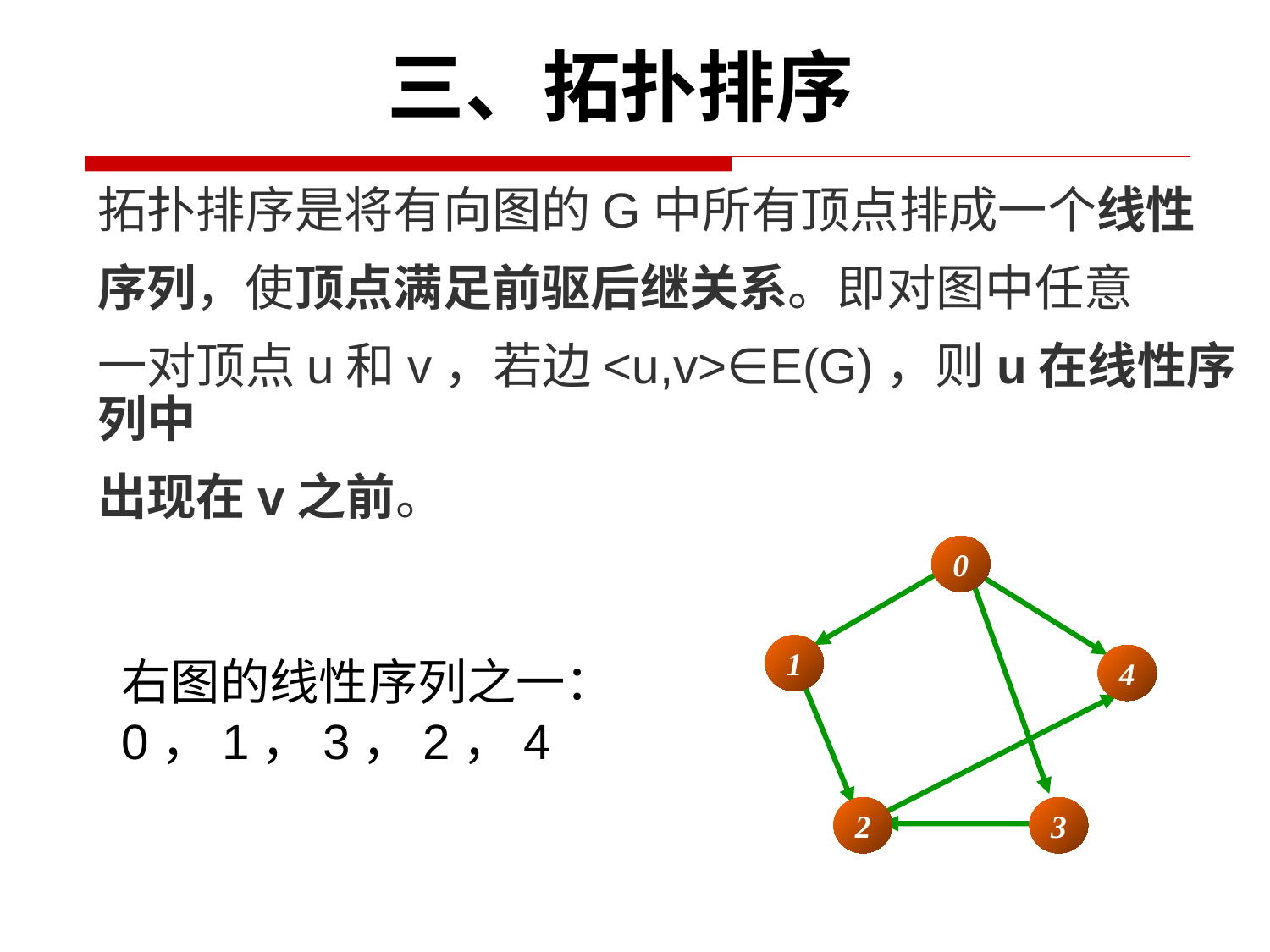

三、拓扑排序
拓扑排序是将有向图的G中所有顶点排成一个线性
序列，使顶点满足前驱后继关系。即对图中任意
一对顶点u和v，若边<u,v>∈E(G)，则u在线性序列中
出现在v之前。
0

1
4

2
3

右图的线性序列之一：0，1，3，2，4